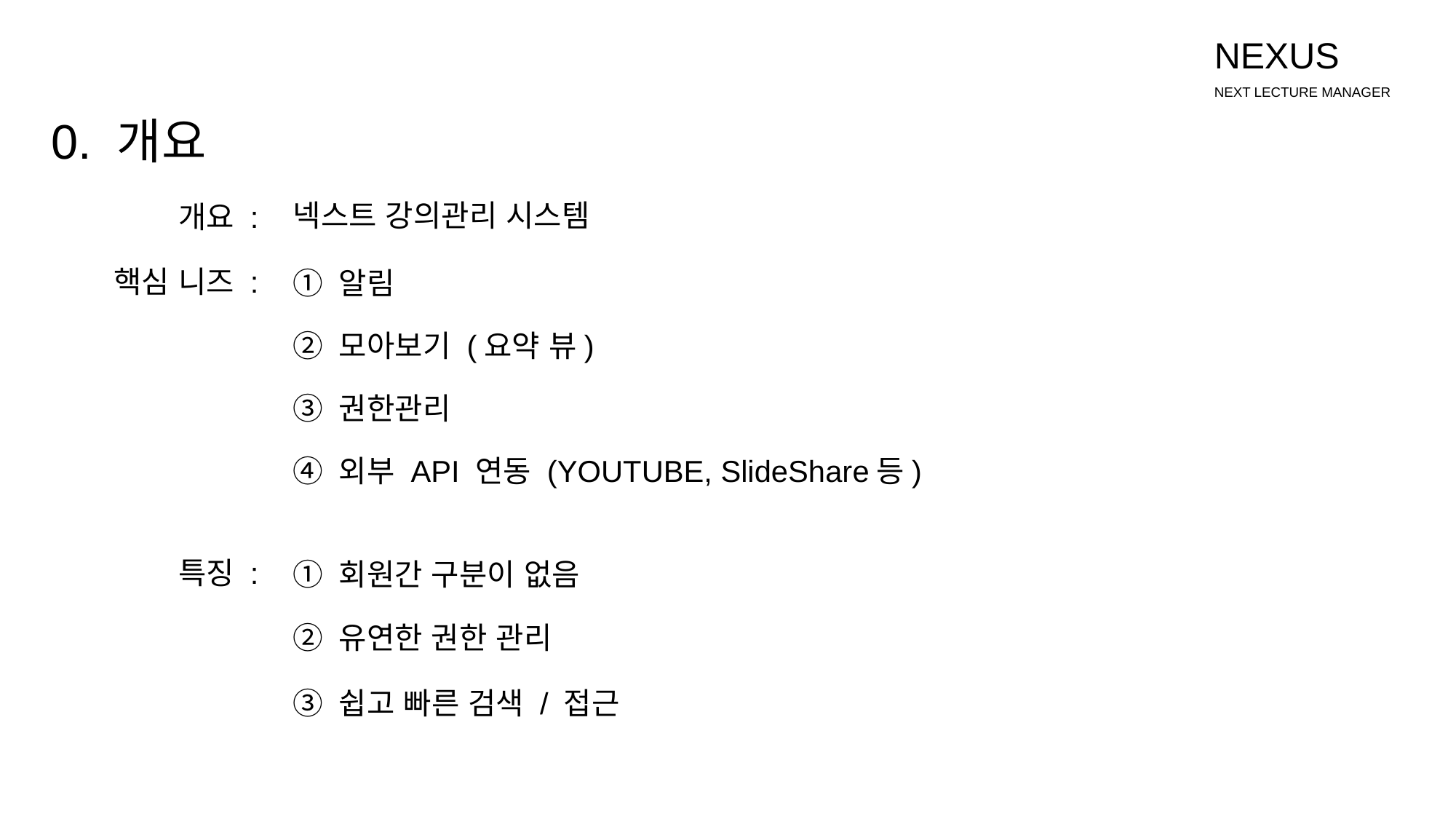

NEXUS
NEXT LECTURE MANAGER
0. 개요
넥스트 강의관리 시스템
개요 :
핵심 니즈 :
① 알림
② 모아보기 (요약 뷰)
③ 권한관리
④ 외부 API 연동 (YOUTUBE, SlideShare등)
특징 :
① 회원간 구분이 없음
② 유연한 권한 관리
③ 쉽고 빠른 검색 / 접근